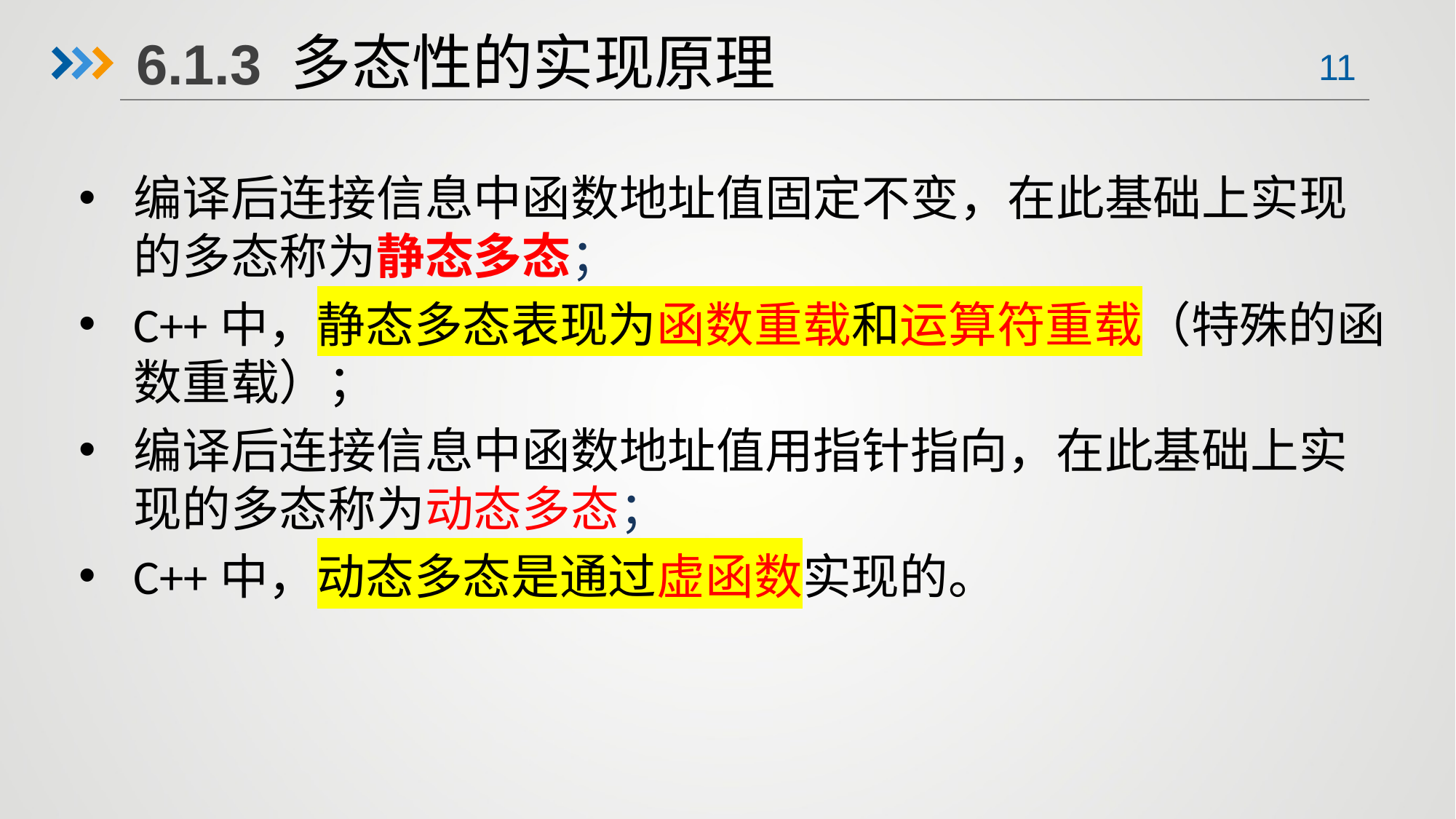

6.1.3 多态性的实现原理
编译后连接信息中函数地址值固定不变，在此基础上实现的多态称为静态多态；
C++中，静态多态表现为函数重载和运算符重载（特殊的函数重载）；
编译后连接信息中函数地址值用指针指向，在此基础上实现的多态称为动态多态；
C++中，动态多态是通过虚函数实现的。